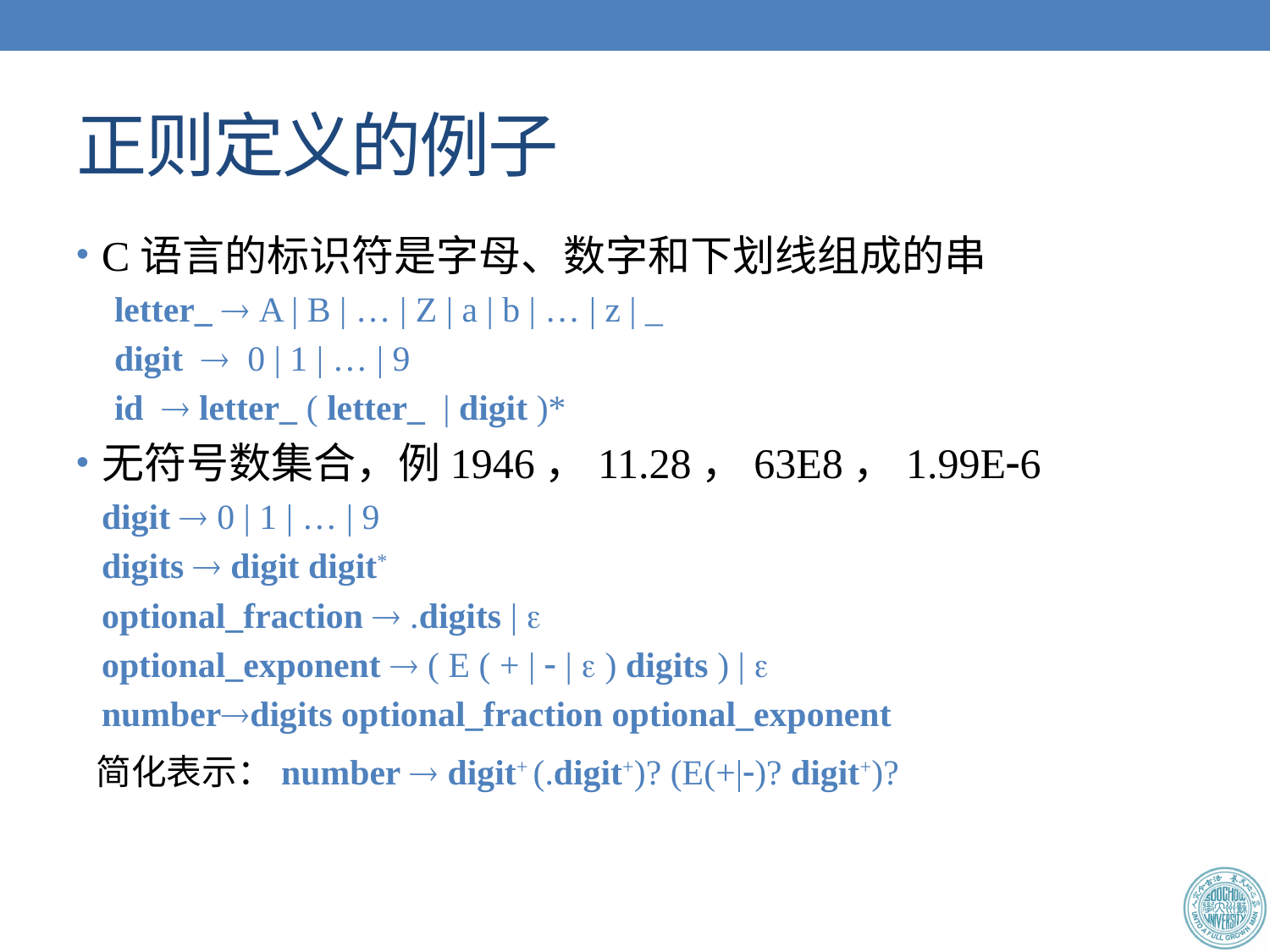

# 正则定义的例子
C语言的标识符是字母、数字和下划线组成的串
letter_ → A | B | … | Z | a | b | … | z | _
digit  →  0 | 1 | … | 9
id  → letter_ ( letter_  | digit )*
无符号数集合，例1946，11.28，63E8，1.99E−6
	digit → 0 | 1 | … | 9
	digits → digit digit*
	optional_fraction → .digits | ε
	optional_exponent → ( E ( + | − | ε ) digits ) | ε
	number→digits optional_fraction optional_exponent
 简化表示：number → digit+ (.digit+)? (E(+|−)? digit+)?